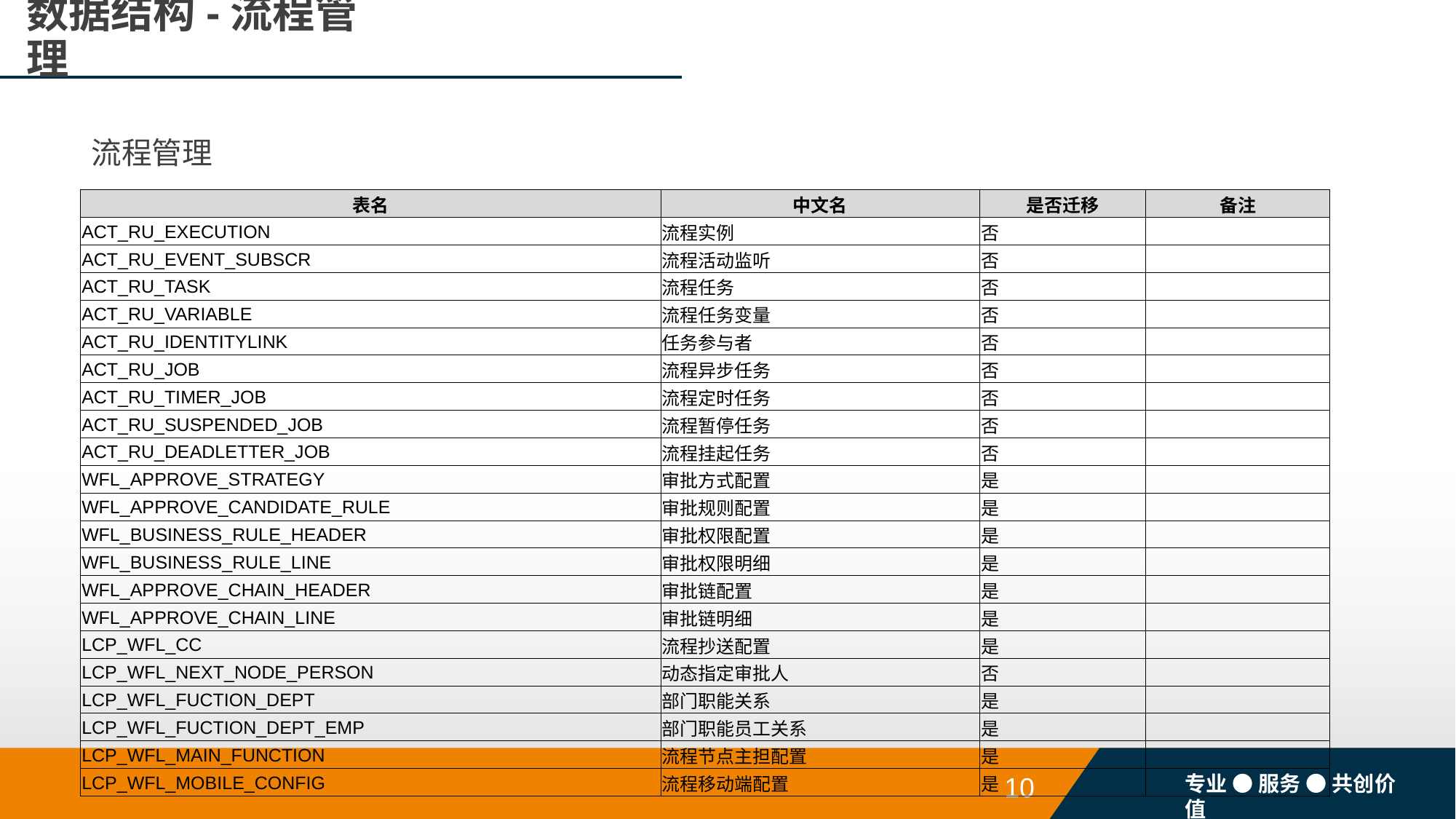

# 数据结构-流程管理
流程管理
| 表名 | 中文名 | 是否迁移 | 备注 |
| --- | --- | --- | --- |
| ACT\_RU\_EXECUTION | 流程实例 | 否 |  |
| ACT\_RU\_EVENT\_SUBSCR | 流程活动监听 | 否 |  |
| ACT\_RU\_TASK | 流程任务 | 否 |  |
| ACT\_RU\_VARIABLE | 流程任务变量 | 否 |  |
| ACT\_RU\_IDENTITYLINK | 任务参与者 | 否 |  |
| ACT\_RU\_JOB | 流程异步任务 | 否 |  |
| ACT\_RU\_TIMER\_JOB | 流程定时任务 | 否 |  |
| ACT\_RU\_SUSPENDED\_JOB | 流程暂停任务 | 否 |  |
| ACT\_RU\_DEADLETTER\_JOB | 流程挂起任务 | 否 |  |
| WFL\_APPROVE\_STRATEGY | 审批方式配置 | 是 |  |
| WFL\_APPROVE\_CANDIDATE\_RULE | 审批规则配置 | 是 |  |
| WFL\_BUSINESS\_RULE\_HEADER | 审批权限配置 | 是 |  |
| WFL\_BUSINESS\_RULE\_LINE | 审批权限明细 | 是 |  |
| WFL\_APPROVE\_CHAIN\_HEADER | 审批链配置 | 是 |  |
| WFL\_APPROVE\_CHAIN\_LINE | 审批链明细 | 是 |  |
| LCP\_WFL\_CC | 流程抄送配置 | 是 |  |
| LCP\_WFL\_NEXT\_NODE\_PERSON | 动态指定审批人 | 否 |  |
| LCP\_WFL\_FUCTION\_DEPT | 部门职能关系 | 是 |  |
| LCP\_WFL\_FUCTION\_DEPT\_EMP | 部门职能员工关系 | 是 |  |
| LCP\_WFL\_MAIN\_FUNCTION | 流程节点主担配置 | 是 |  |
| LCP\_WFL\_MOBILE\_CONFIG | 流程移动端配置 | 是 |  |